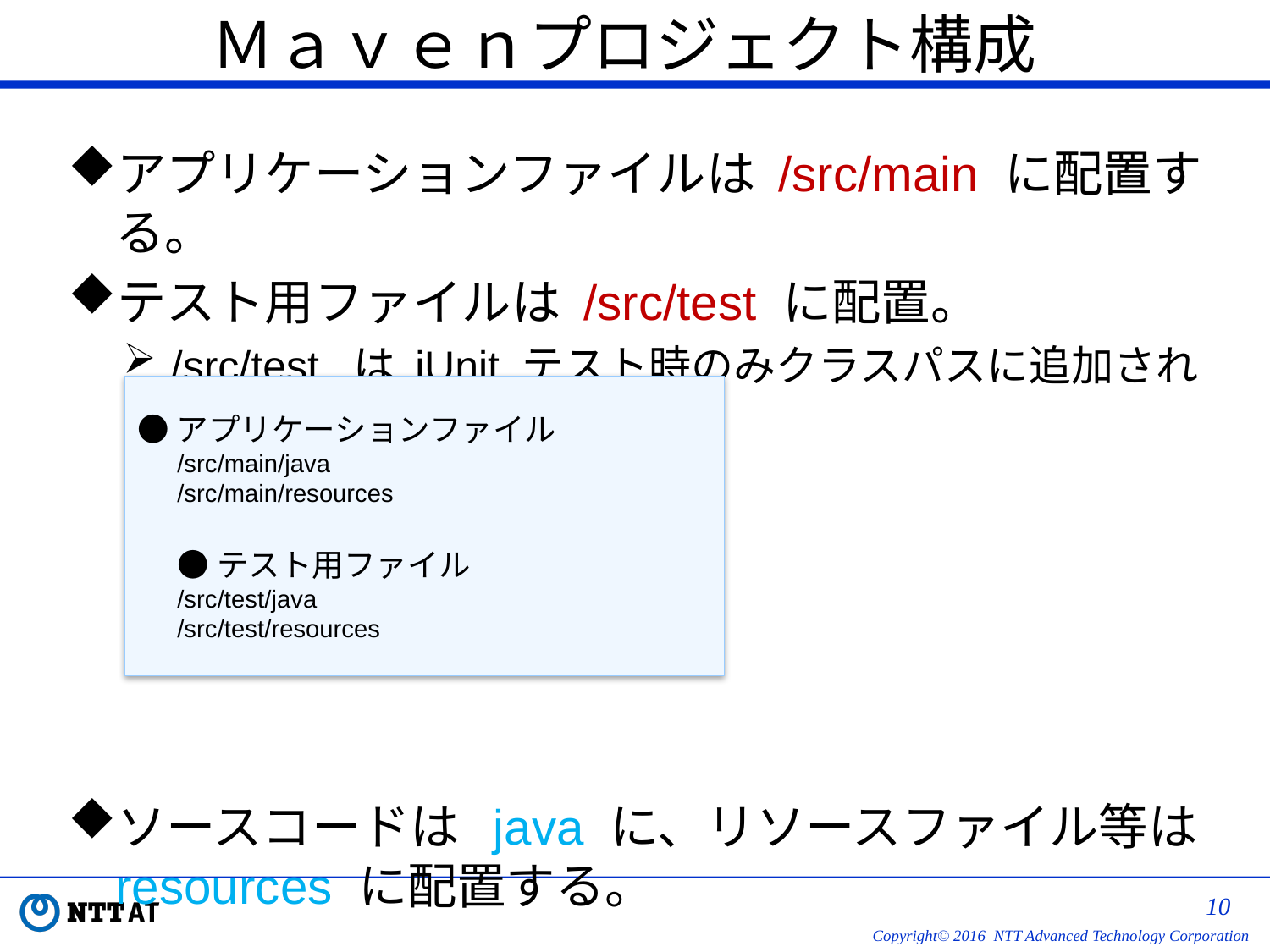

# Ｍａｖｅｎプロジェクト構成
アプリケーションファイルは /src/main に配置する。
テスト用ファイルは /src/test に配置。
/src/test  は jUnit テスト時のみクラスパスに追加される。

ソースコードは  java に、リソースファイル等は resources に配置する。
●アプリケーションファイル
/src/main/java
/src/main/resources

●テスト用ファイル
/src/test/java
/src/test/resources
10